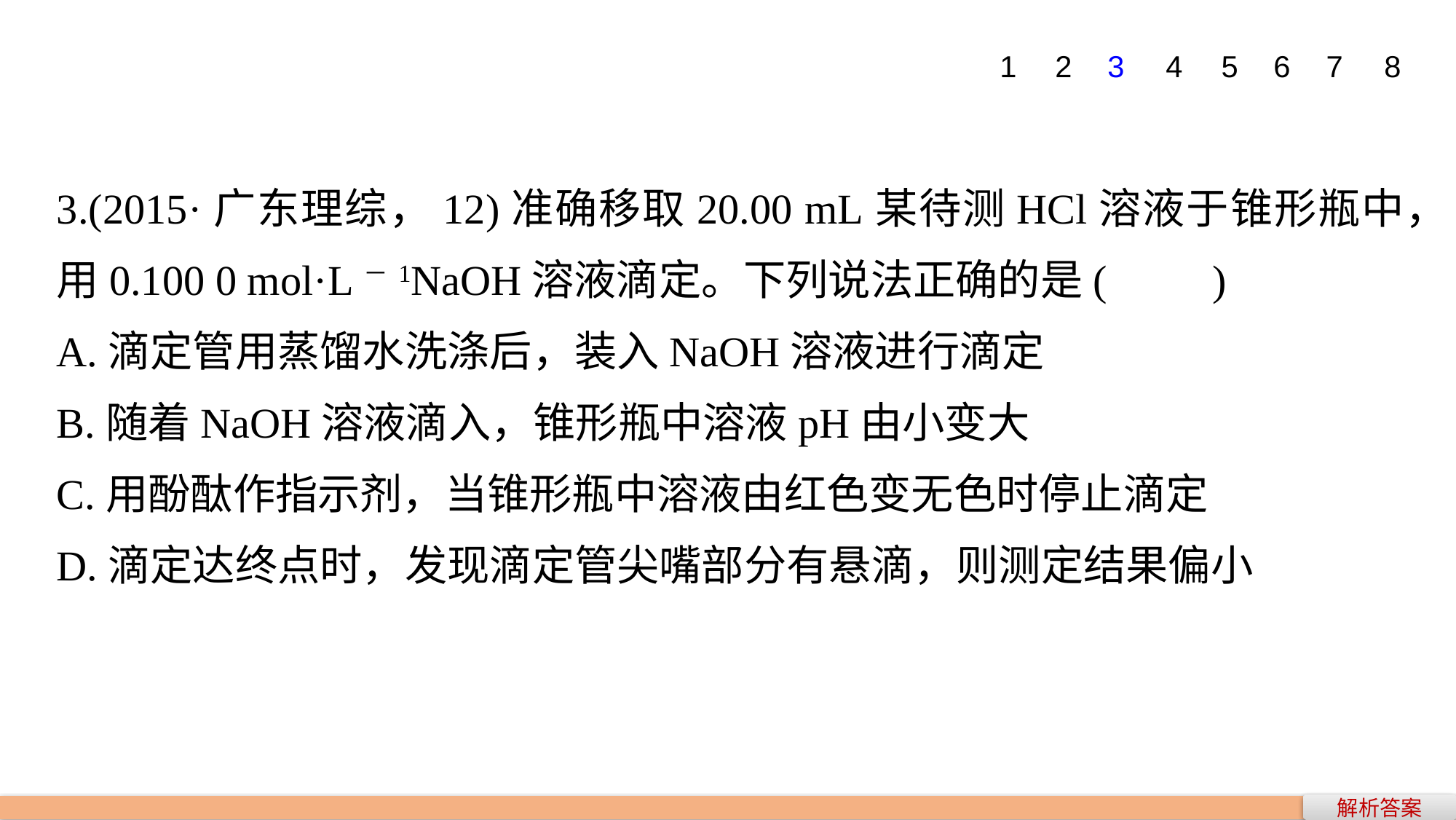

1
2
3
4
5
6
7
8
3.(2015·广东理综，12)准确移取20.00 mL某待测HCl溶液于锥形瓶中，用0.100 0 mol·L－1NaOH溶液滴定。下列说法正确的是(　　)
A.滴定管用蒸馏水洗涤后，装入NaOH溶液进行滴定
B.随着NaOH溶液滴入，锥形瓶中溶液pH由小变大
C.用酚酞作指示剂，当锥形瓶中溶液由红色变无色时停止滴定
D.滴定达终点时，发现滴定管尖嘴部分有悬滴，则测定结果偏小
解析答案